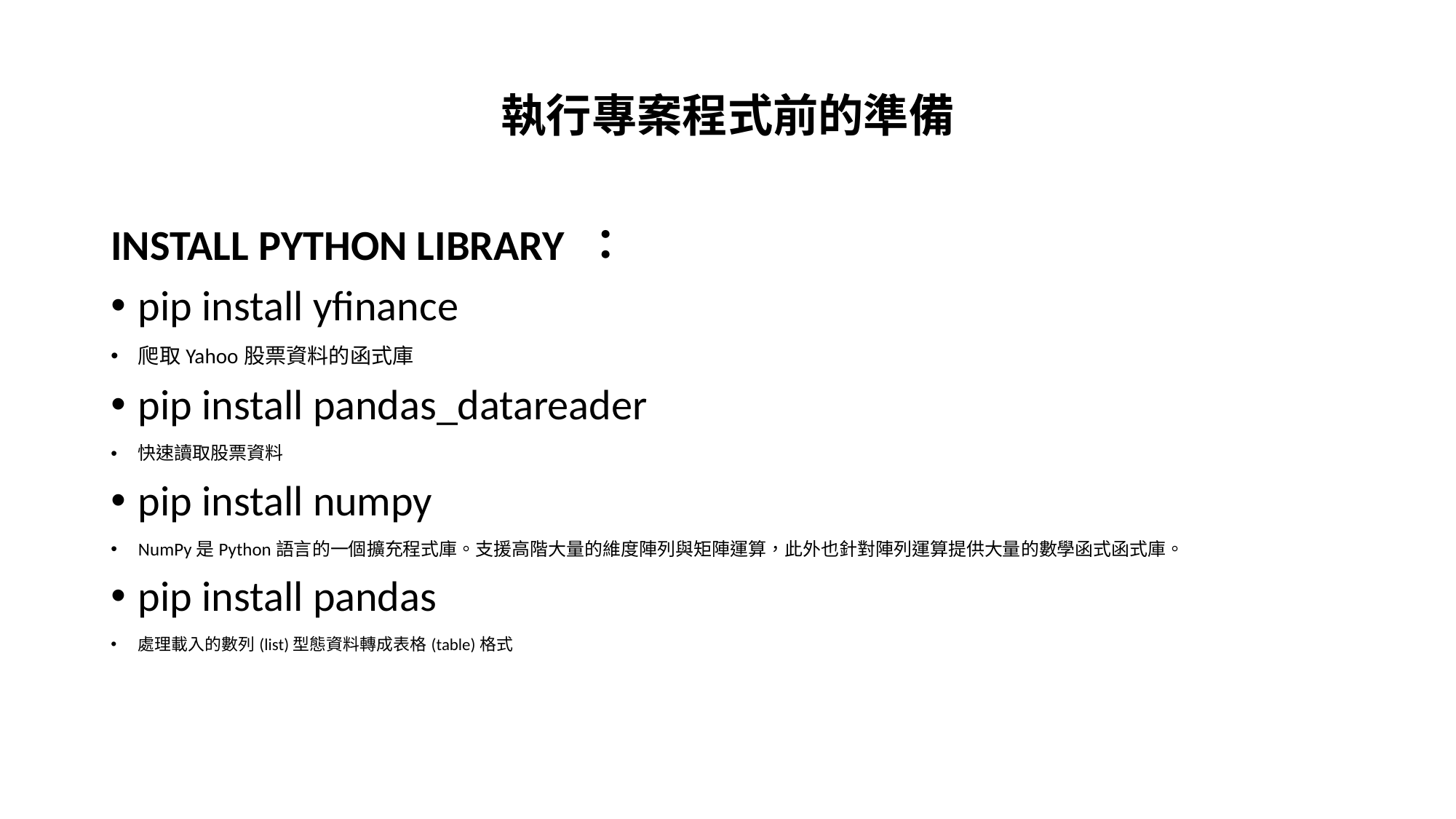

# 執行專案程式前的準備
install python library ：
pip install yfinance
爬取Yahoo股票資料的函式庫
pip install pandas_datareader
快速讀取股票資料
pip install numpy
NumPy是Python語言的一個擴充程式庫。支援高階大量的維度陣列與矩陣運算，此外也針對陣列運算提供大量的數學函式函式庫。
pip install pandas
處理載入的數列(list)型態資料轉成表格(table)格式